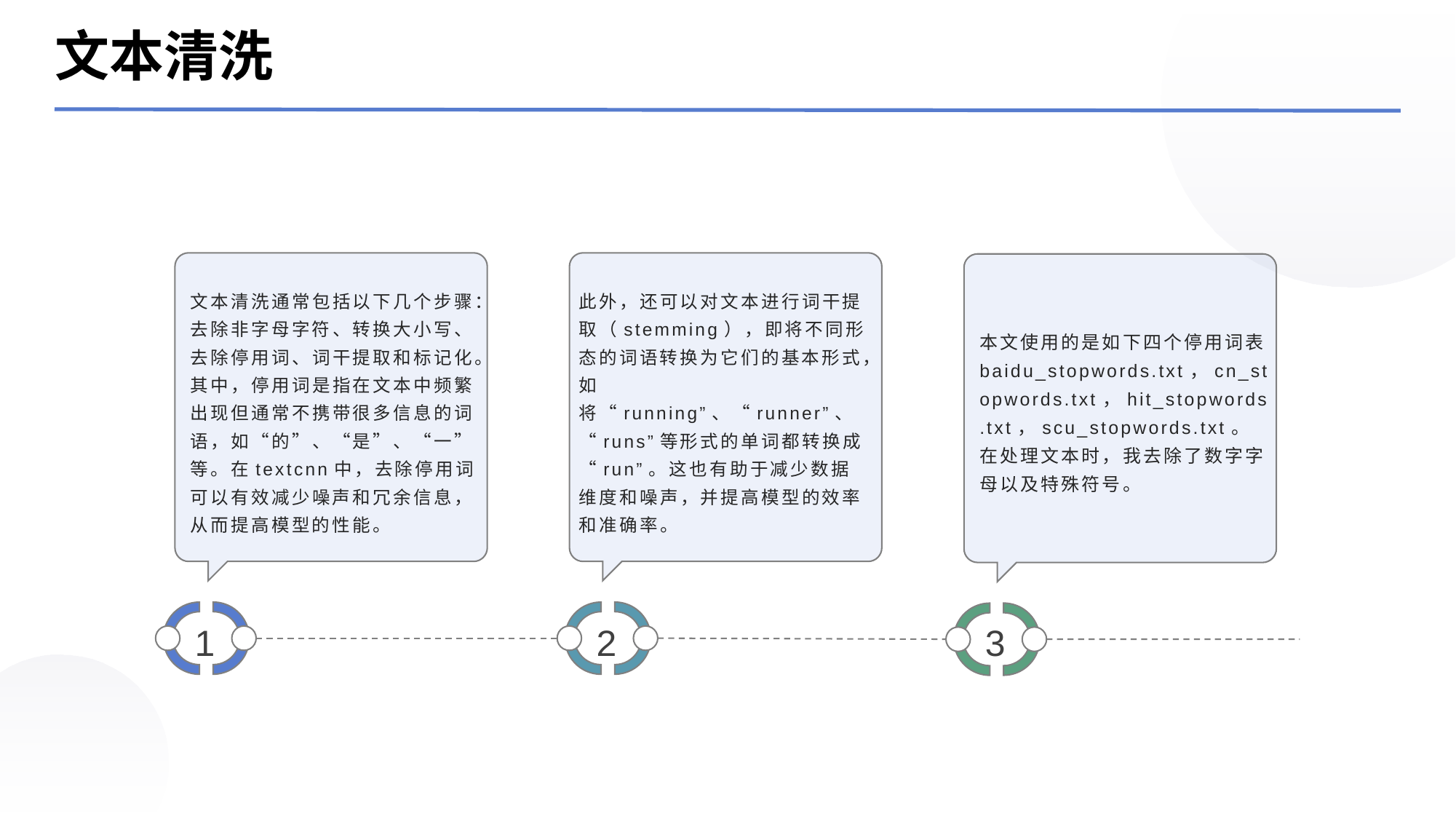

文本清洗

文本清洗通常包括以下几个步骤：去除非字母字符、转换大小写、去除停用词、词干提取和标记化。其中，停用词是指在文本中频繁出现但通常不携带很多信息的词语，如“的”、“是”、“一”等。在textcnn中，去除停用词可以有效减少噪声和冗余信息，从而提高模型的性能。
此外，还可以对文本进行词干提取（stemming），即将不同形态的词语转换为它们的基本形式，如将“running”、“runner”、“runs”等形式的单词都转换成“run”。这也有助于减少数据维度和噪声，并提高模型的效率和准确率。
本文使用的是如下四个停用词表 baidu_stopwords.txt，cn_stopwords.txt，hit_stopwords.txt，scu_stopwords.txt。在处理文本时，我去除了数字字母以及特殊符号。

1
2
3